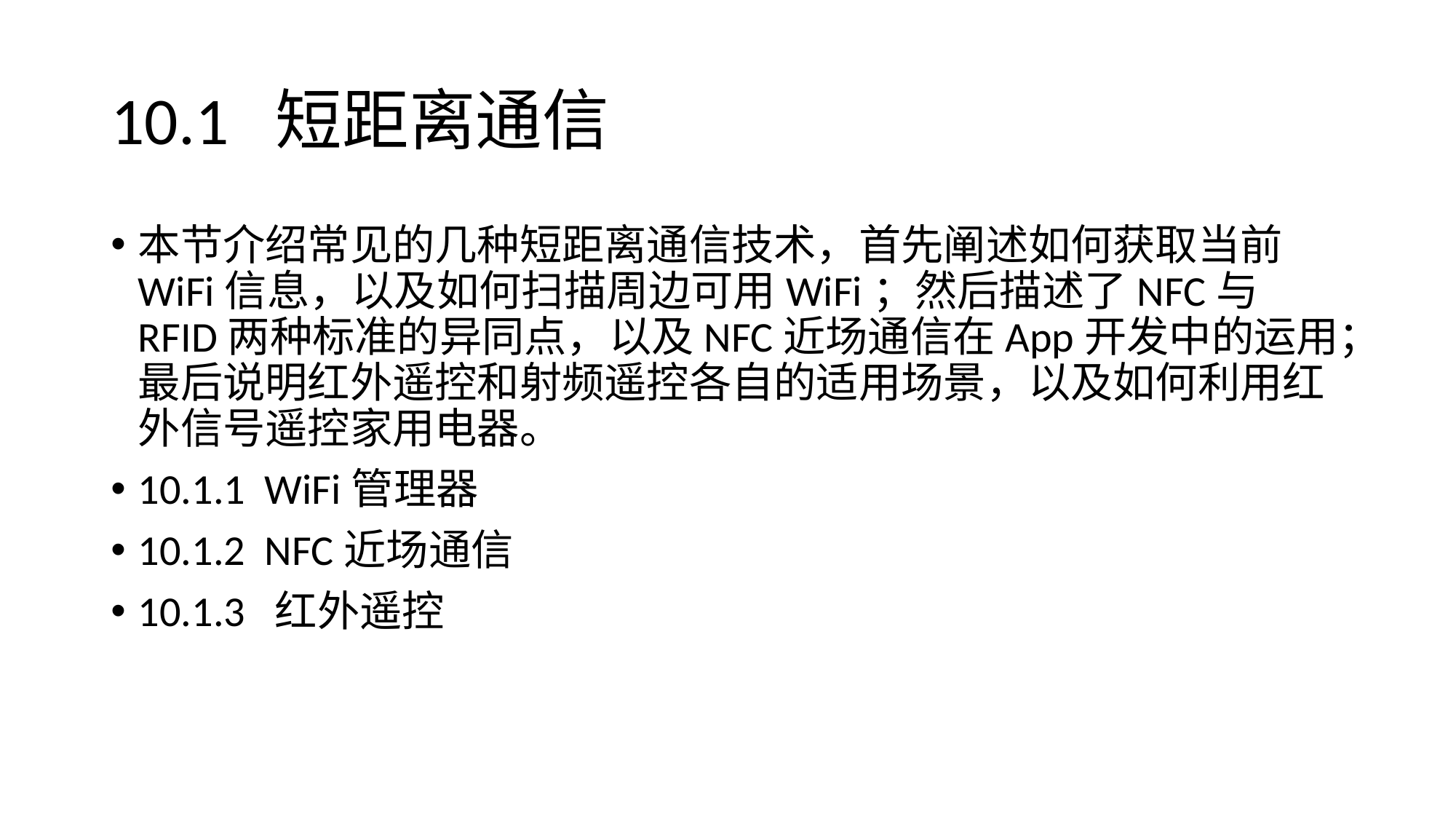

# 10.1  短距离通信
本节介绍常见的几种短距离通信技术，首先阐述如何获取当前WiFi信息，以及如何扫描周边可用WiFi；然后描述了NFC与RFID两种标准的异同点，以及NFC近场通信在App开发中的运用；最后说明红外遥控和射频遥控各自的适用场景，以及如何利用红外信号遥控家用电器。
10.1.1  WiFi管理器
10.1.2  NFC近场通信
10.1.3  红外遥控